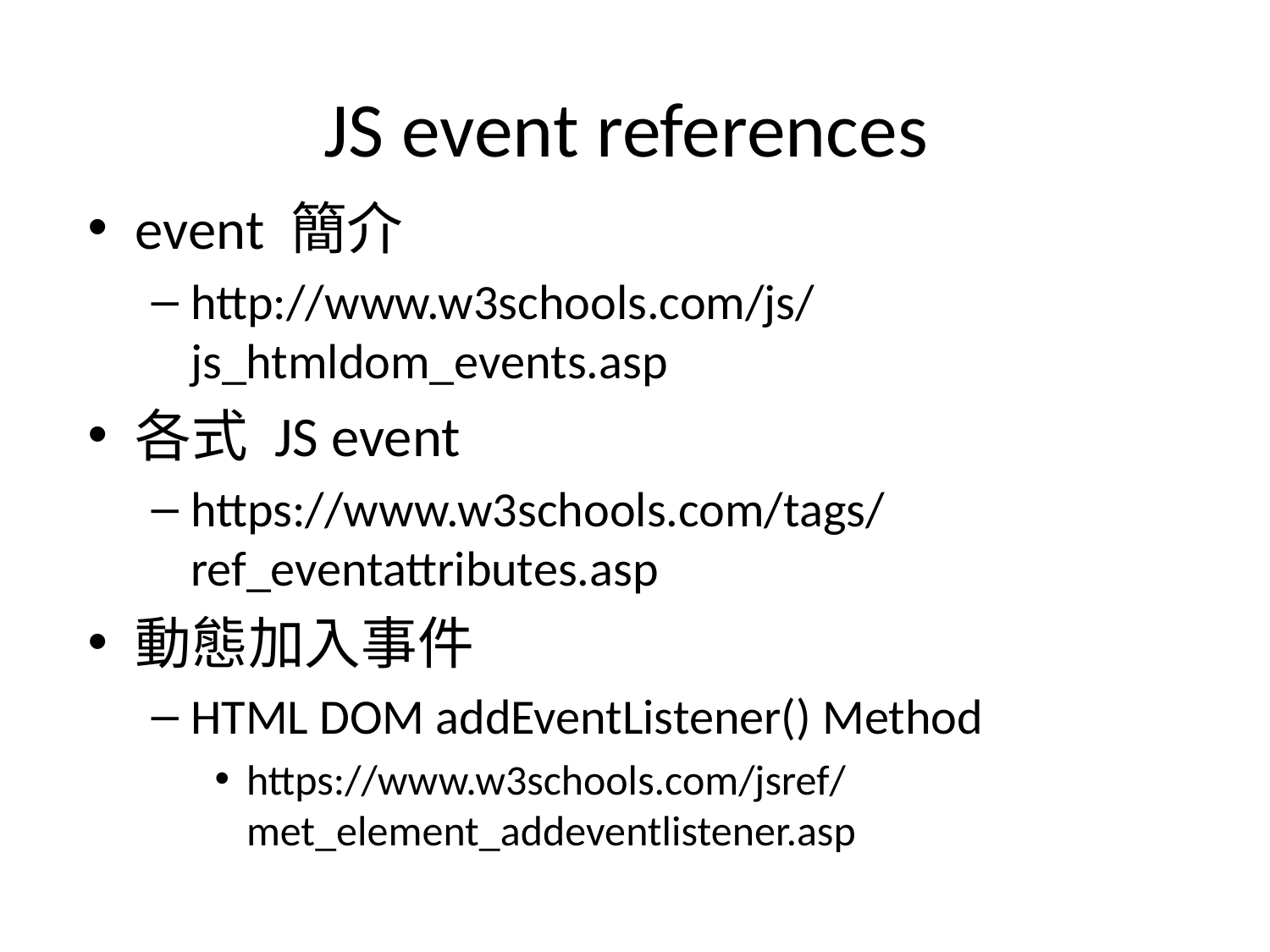

# JS event references
event 簡介
http://www.w3schools.com/js/js_htmldom_events.asp
各式 JS event
https://www.w3schools.com/tags/ref_eventattributes.asp
動態加入事件
HTML DOM addEventListener() Method
https://www.w3schools.com/jsref/met_element_addeventlistener.asp